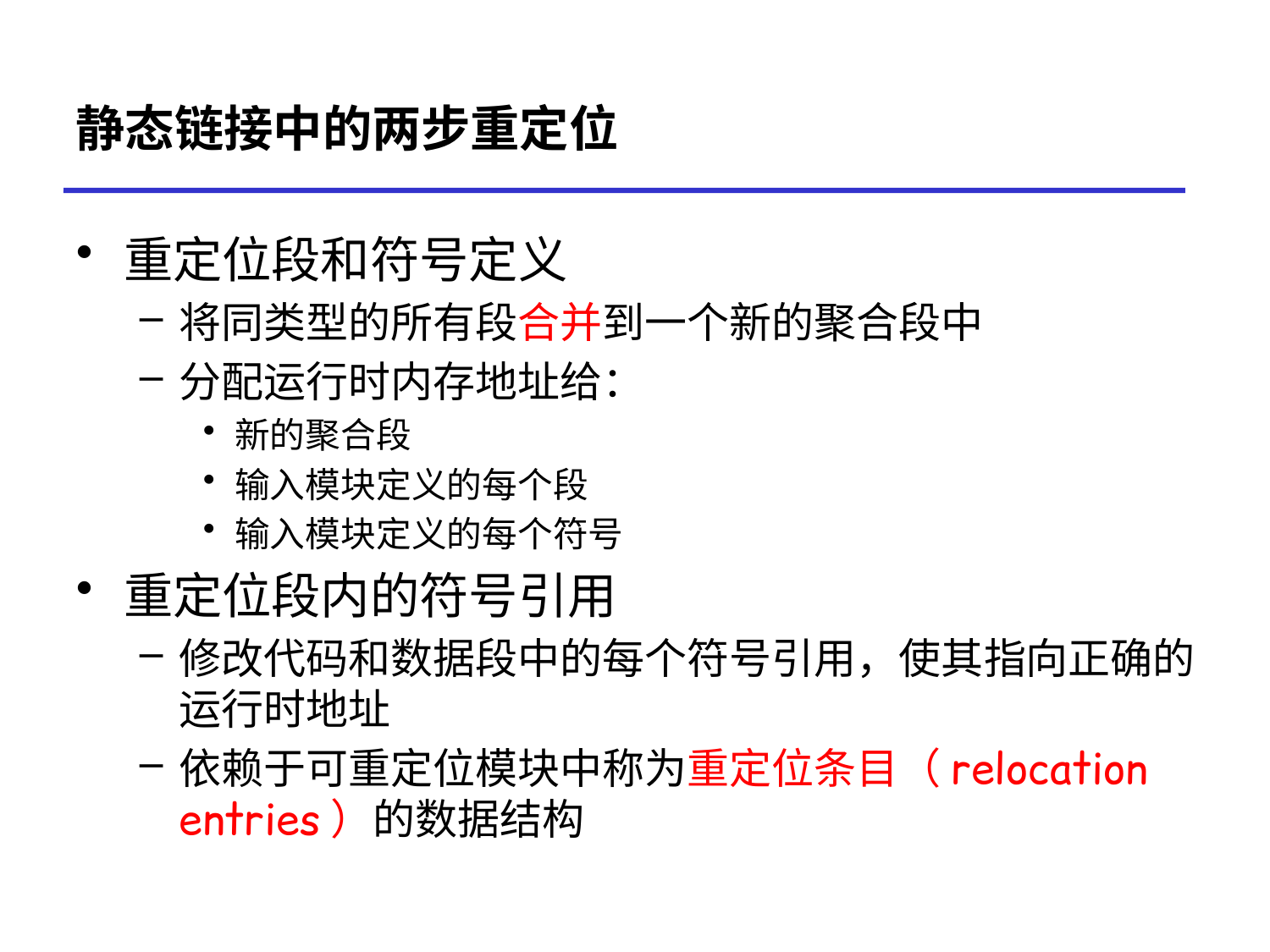

# 静态链接中的两步重定位
重定位段和符号定义
将同类型的所有段合并到一个新的聚合段中
分配运行时内存地址给：
新的聚合段
输入模块定义的每个段
输入模块定义的每个符号
重定位段内的符号引用
修改代码和数据段中的每个符号引用，使其指向正确的运行时地址
依赖于可重定位模块中称为重定位条目（relocation entries）的数据结构